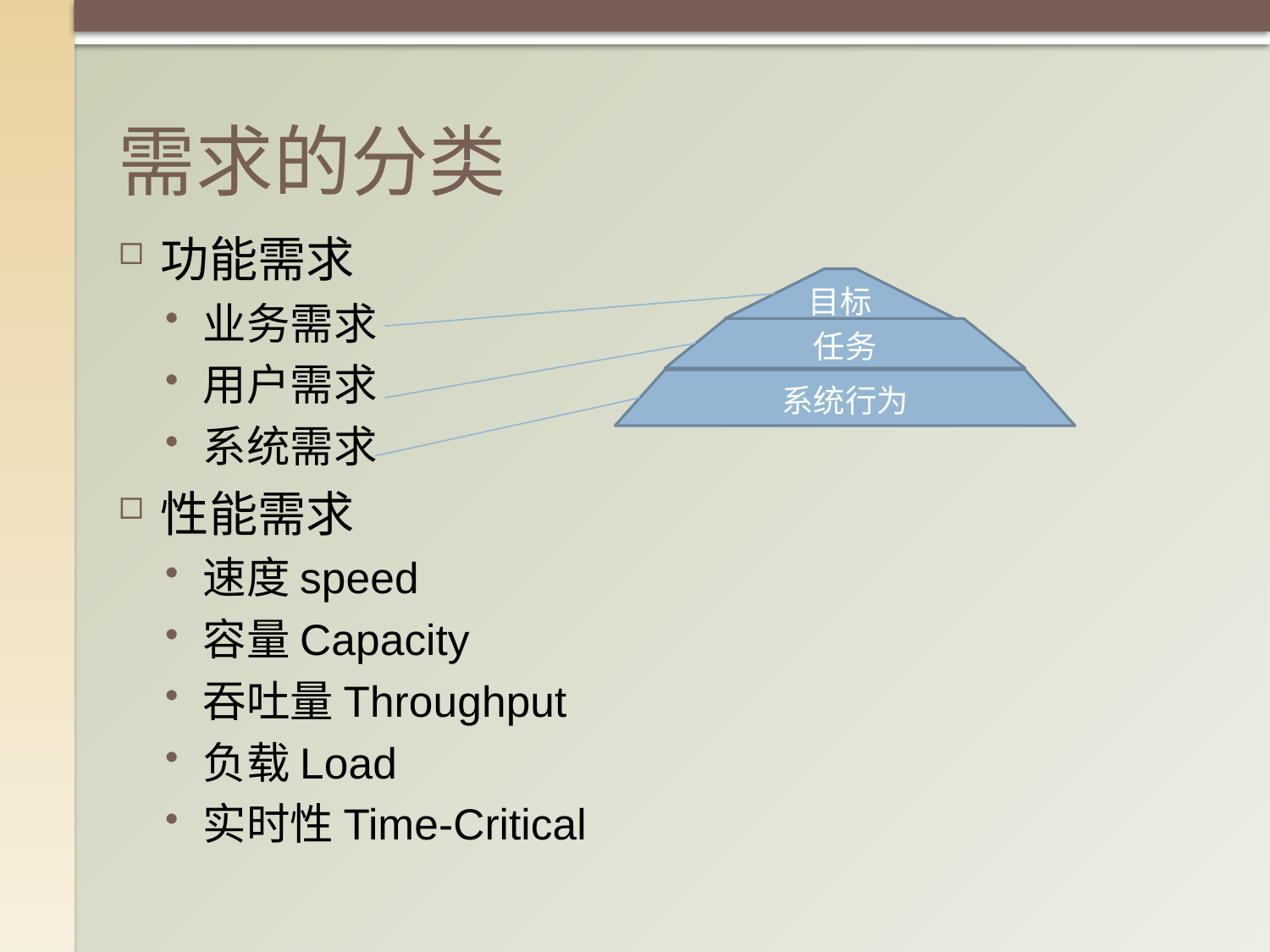

# 需求的分类
功能需求
业务需求
用户需求
系统需求
性能需求
速度speed
容量Capacity
吞吐量Throughput
负载Load
实时性Time-Critical

目标
任务
系统行为